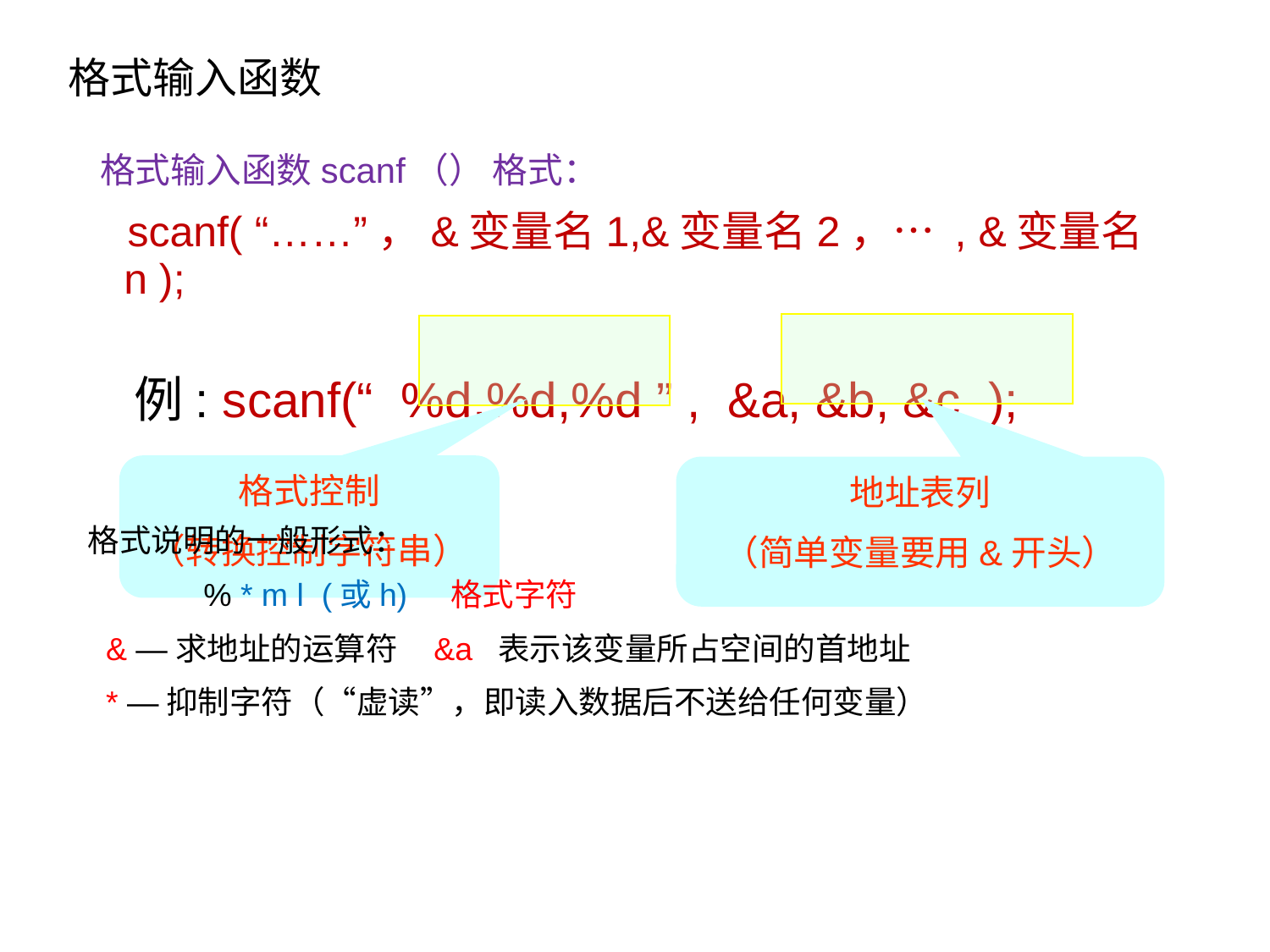

格式输入函数
格式输入函数scanf（） 格式：
  scanf( “……”，&变量名1,&变量名2，… , &变量名n );

  例: scanf(“  %d,%d,%d ” ,  &a, &b, &c  );

格式控制
（转换控制字符串）
地址表列
（简单变量要用&开头）
格式说明的一般形式：
             % * m l  (或h)    格式字符
  & —求地址的运算符    &a  表示该变量所占空间的首地址
  * —抑制字符（“虚读”，即读入数据后不送给任何变量）